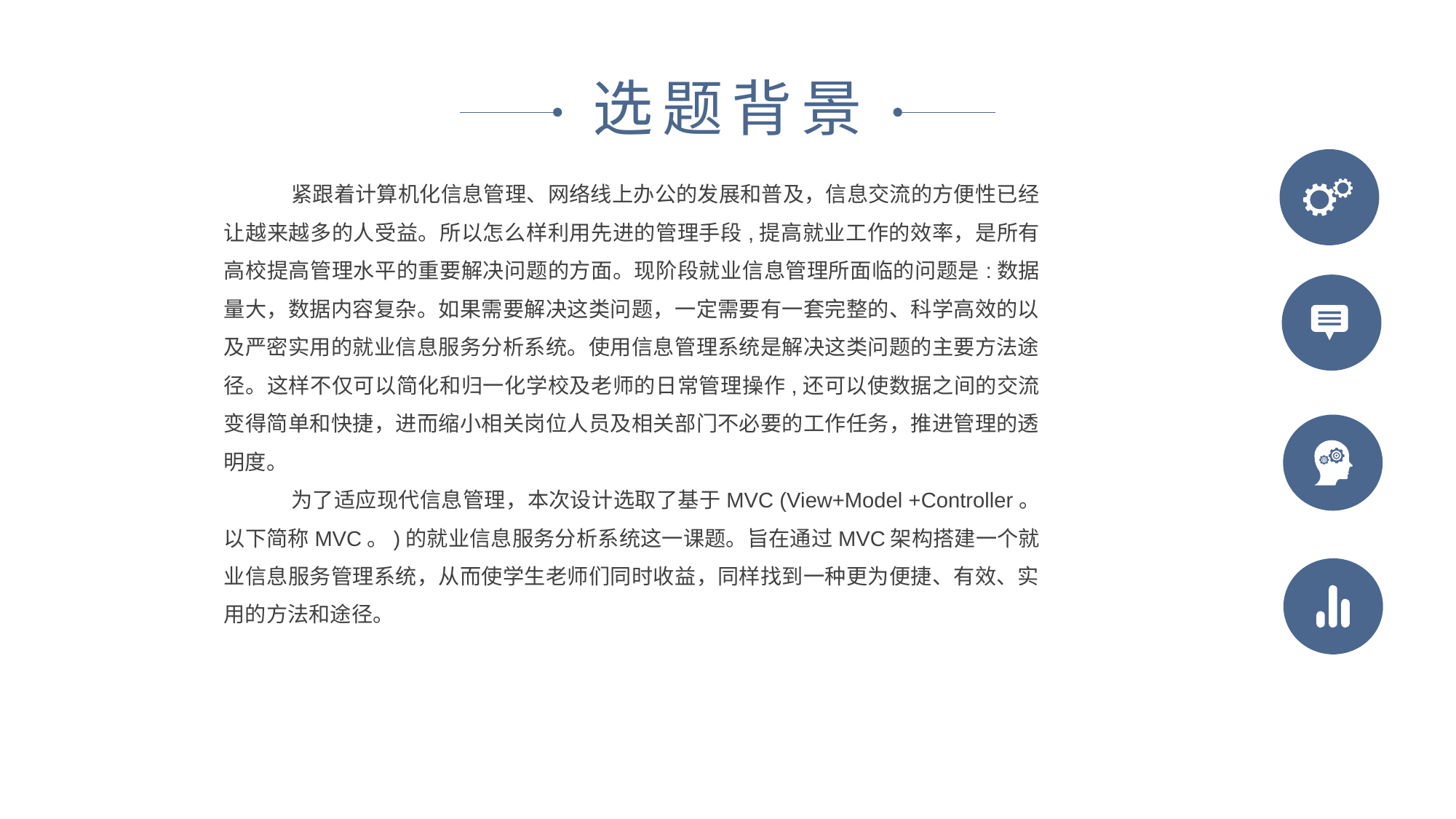

选题背景

紧跟着计算机化信息管理、网络线上办公的发展和普及，信息交流的方便性已经让越来越多的人受益。所以怎么样利用先进的管理手段,提高就业工作的效率，是所有高校提高管理水平的重要解决问题的方面。现阶段就业信息管理所面临的问题是:数据量大，数据内容复杂。如果需要解决这类问题，一定需要有一套完整的、科学高效的以及严密实用的就业信息服务分析系统。使用信息管理系统是解决这类问题的主要方法途径。这样不仅可以简化和归一化学校及老师的日常管理操作,还可以使数据之间的交流变得简单和快捷，进而缩小相关岗位人员及相关部门不必要的工作任务，推进管理的透明度。
为了适应现代信息管理，本次设计选取了基于MVC (View+Model +Controller。以下简称MVC。)的就业信息服务分析系统这一课题。旨在通过MVC架构搭建一个就业信息服务管理系统，从而使学生老师们同时收益，同样找到一种更为便捷、有效、实用的方法和途径。